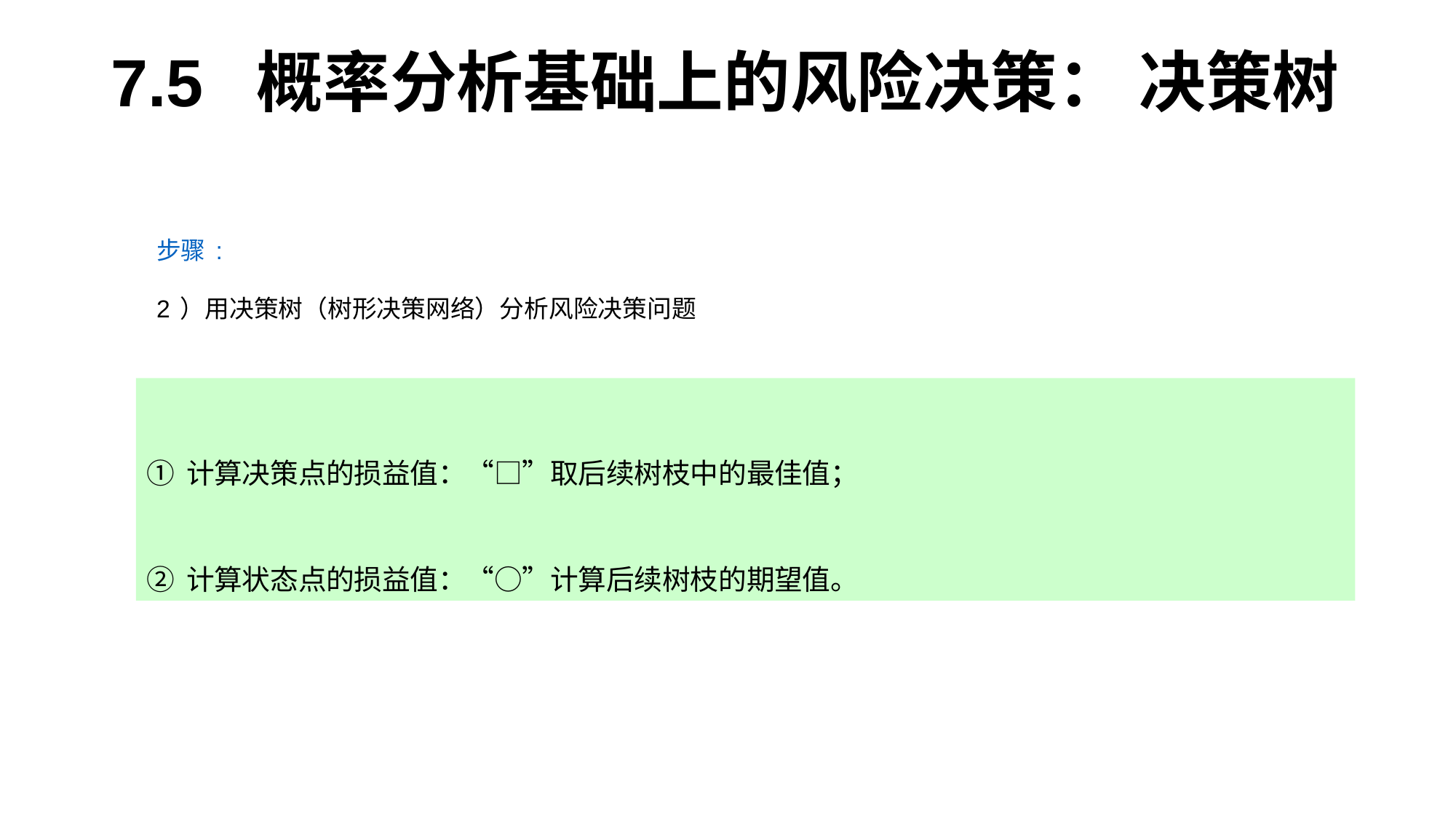

7.5  概率分析基础上的风险决策： 决策树
步骤:
2）用决策树（树形决策网络）分析风险决策问题
①计算决策点的损益值：“□”取后续树枝中的最佳值；
②计算状态点的损益值：“○”计算后续树枝的期望值。
22